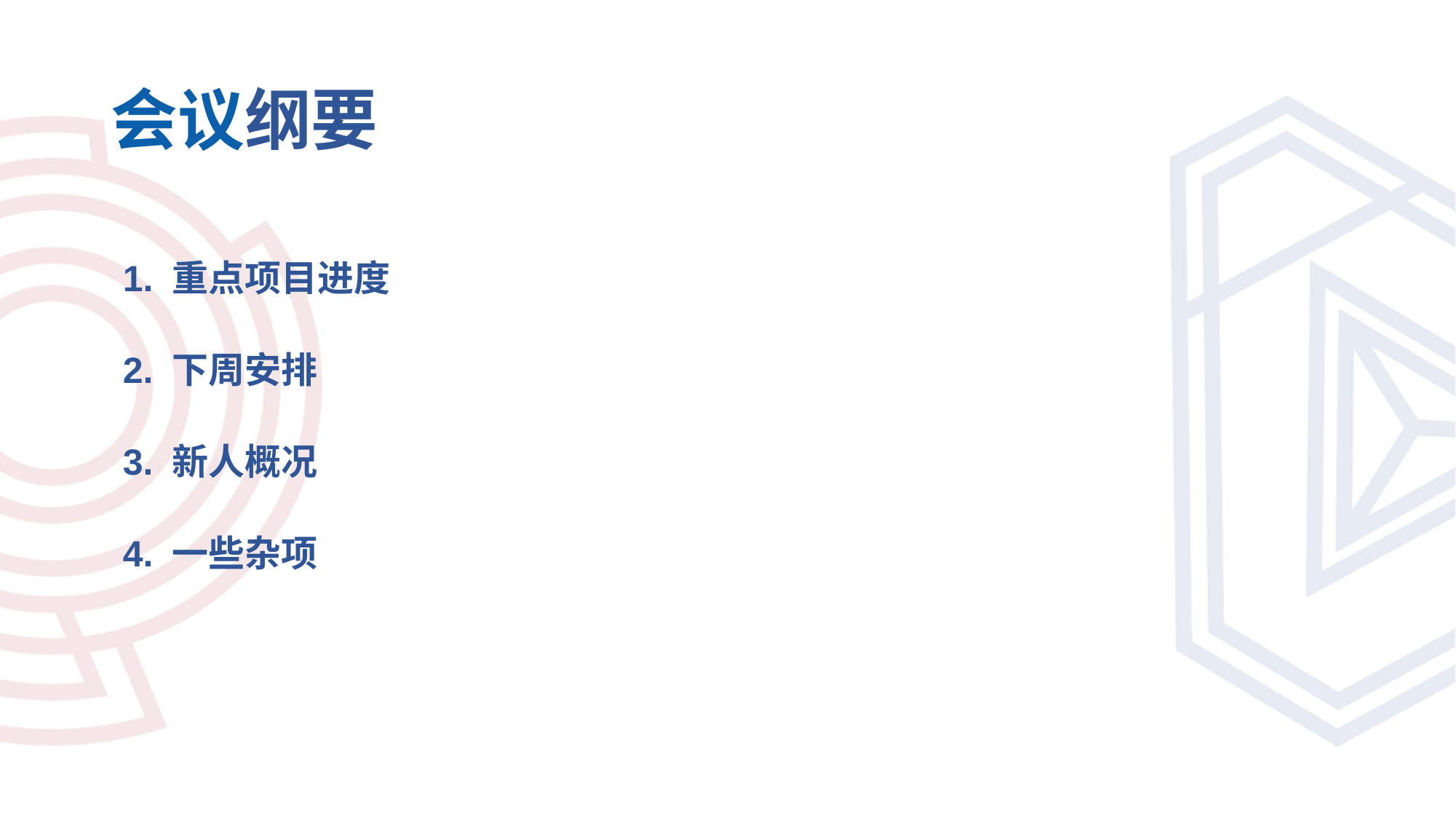

# 会议纲要
1. 重点项目进度
2. 下周安排
3. 新人概况
4. 一些杂项